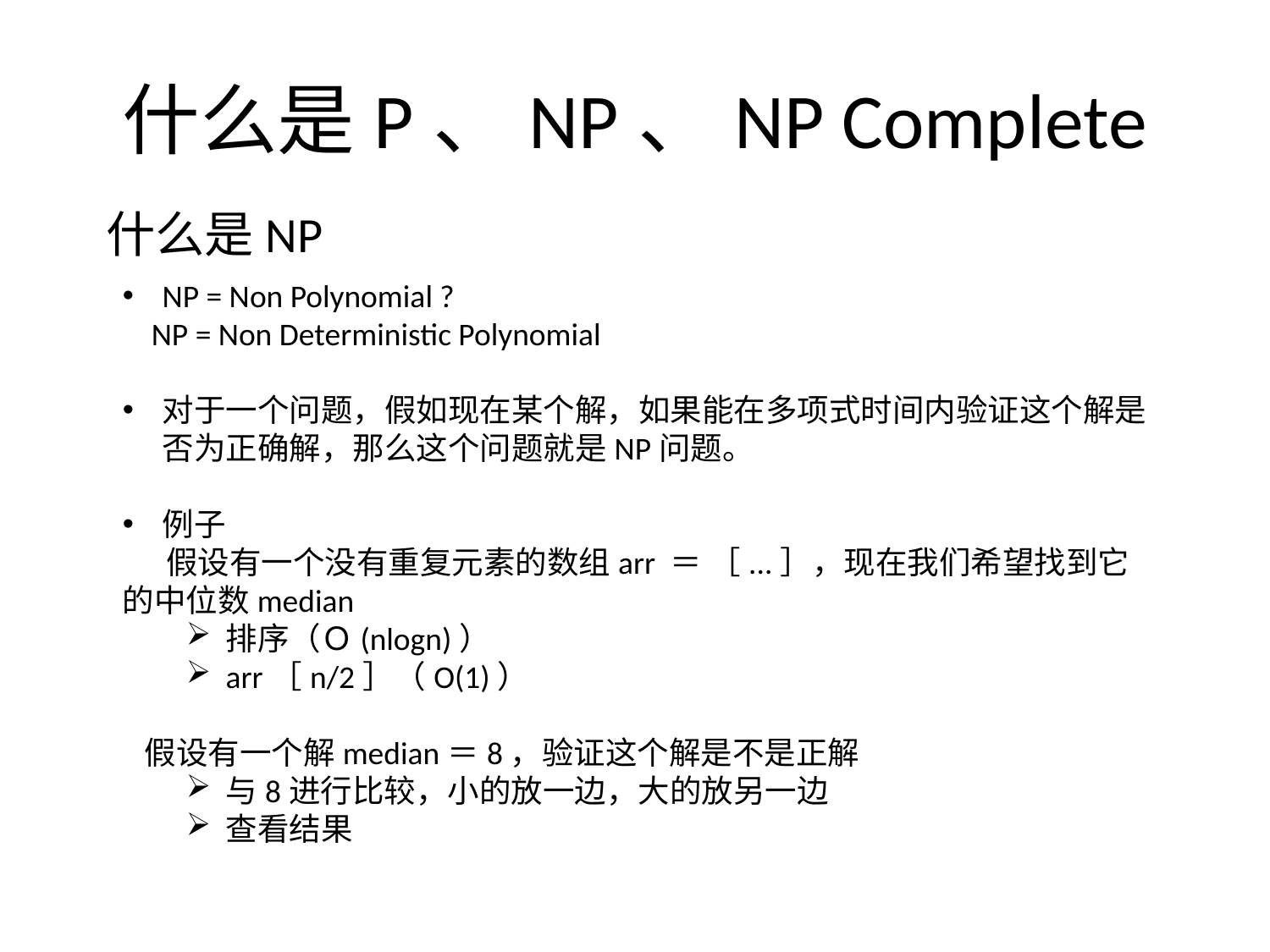

# 什么是P、NP、NP Complete
什么是NP
NP = Non Polynomial ?
    NP = Non Deterministic Polynomial

对于一个问题，假如现在某个解，如果能在多项式时间内验证这个解是否为正确解，那么这个问题就是NP问题。

例子
     假设有一个没有重复元素的数组arr ＝ ［...］，现在我们希望找到它的中位数median
排序（Ｏ(nlogn)）
arr［n/2］（O(1)）

  假设有一个解median＝8，验证这个解是不是正解
与8进行比较，小的放一边，大的放另一边
查看结果